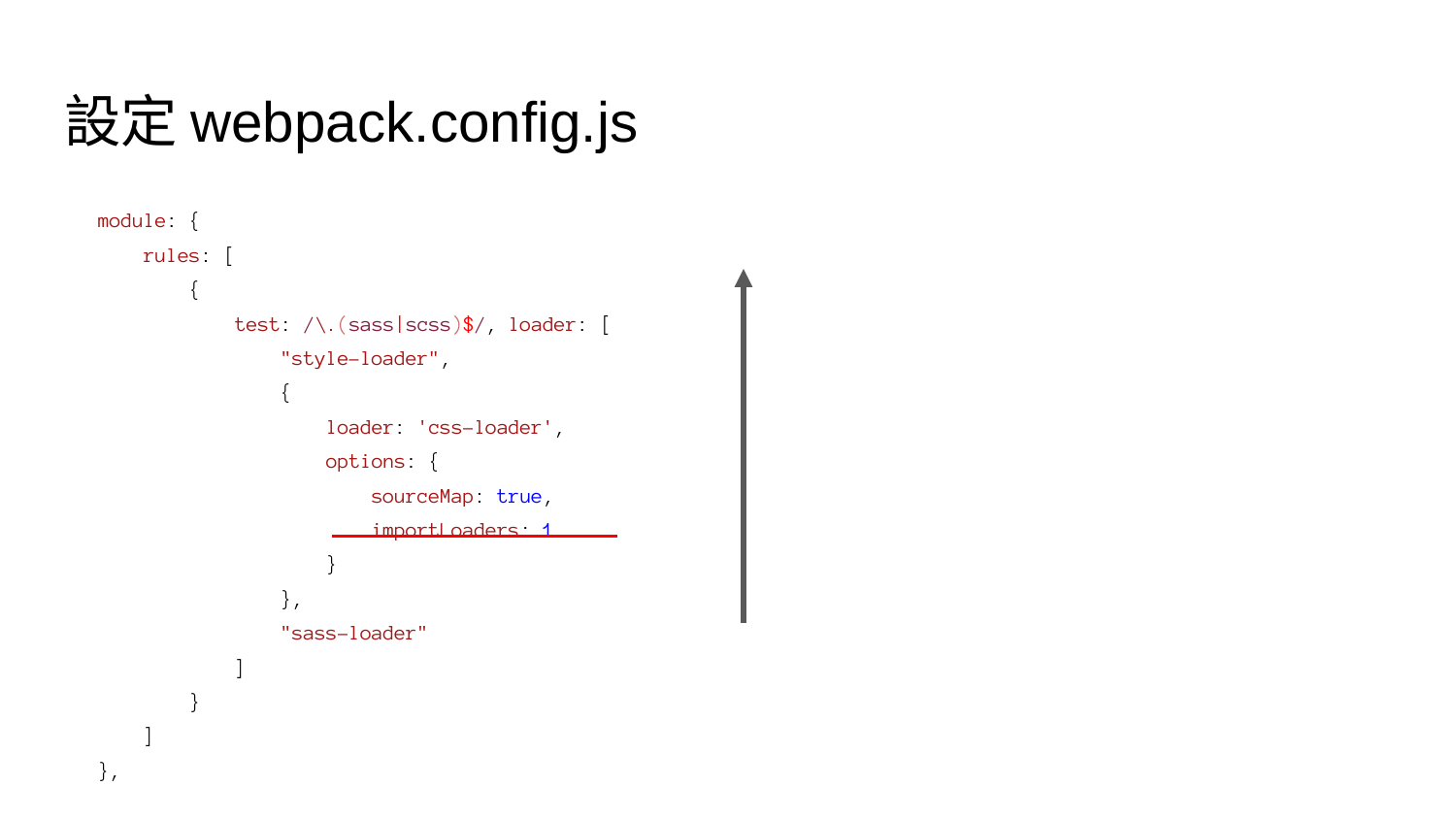

# 設定webpack.config.js
   module: {
       rules: [
           {
               test: /\.(sass|scss)$/, loader: [
                   "style-loader",
                   {
                       loader: 'css-loader',
                       options: {
                           sourceMap: true,
                           importLoaders: 1
                       }
                   },
                   "sass-loader"
               ]
           }
       ]
   },